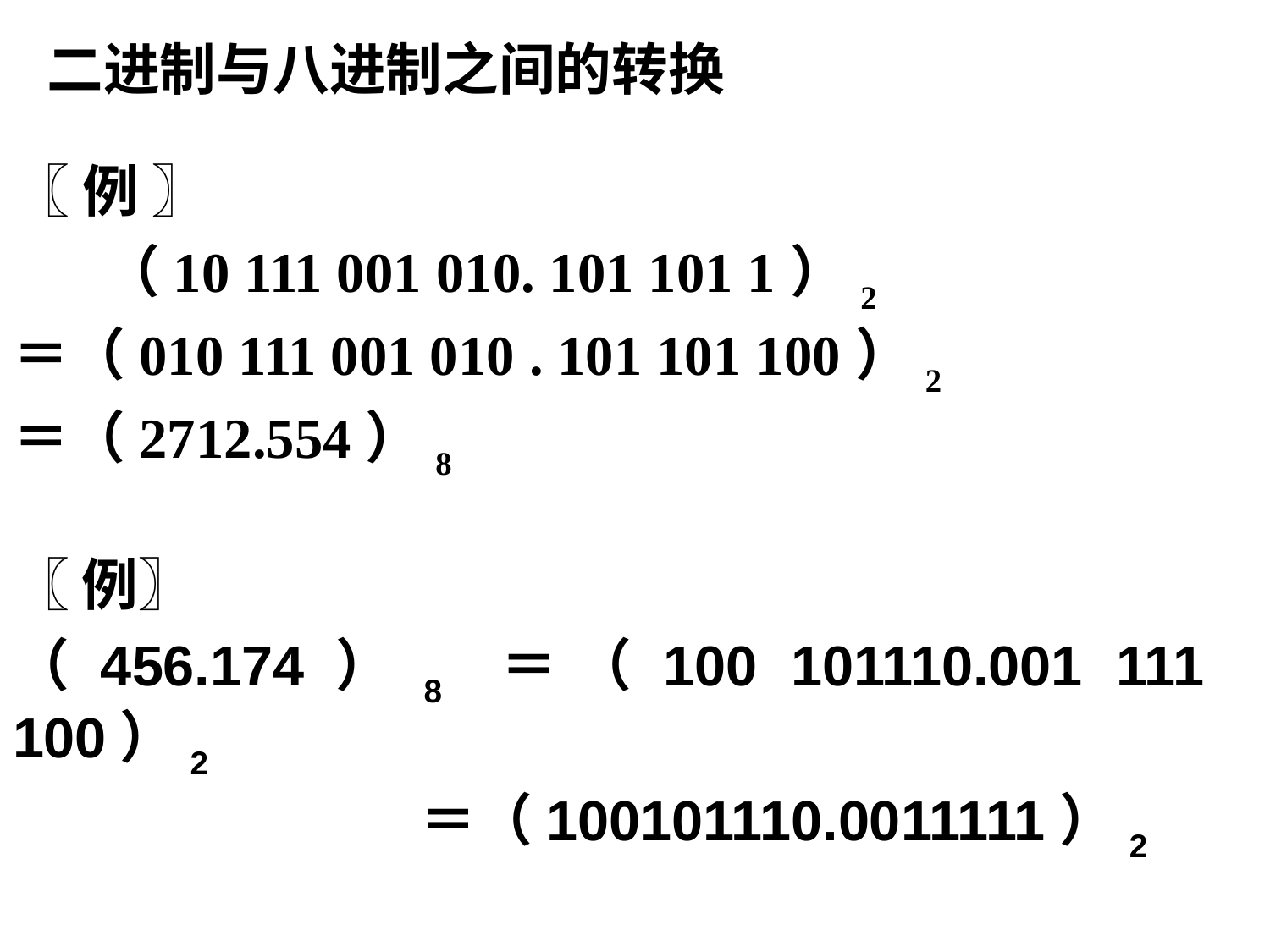

# 二进制与八进制之间的转换
〖 例 〗
      （10 111 001 010. 101 101 1）2
＝（010 111 001 010 . 101 101 100）2
＝（2712.554）8

〖 例〗
（456.174）8 ＝（100 101110.001 111 100）2
			 ＝（100101110.0011111）2